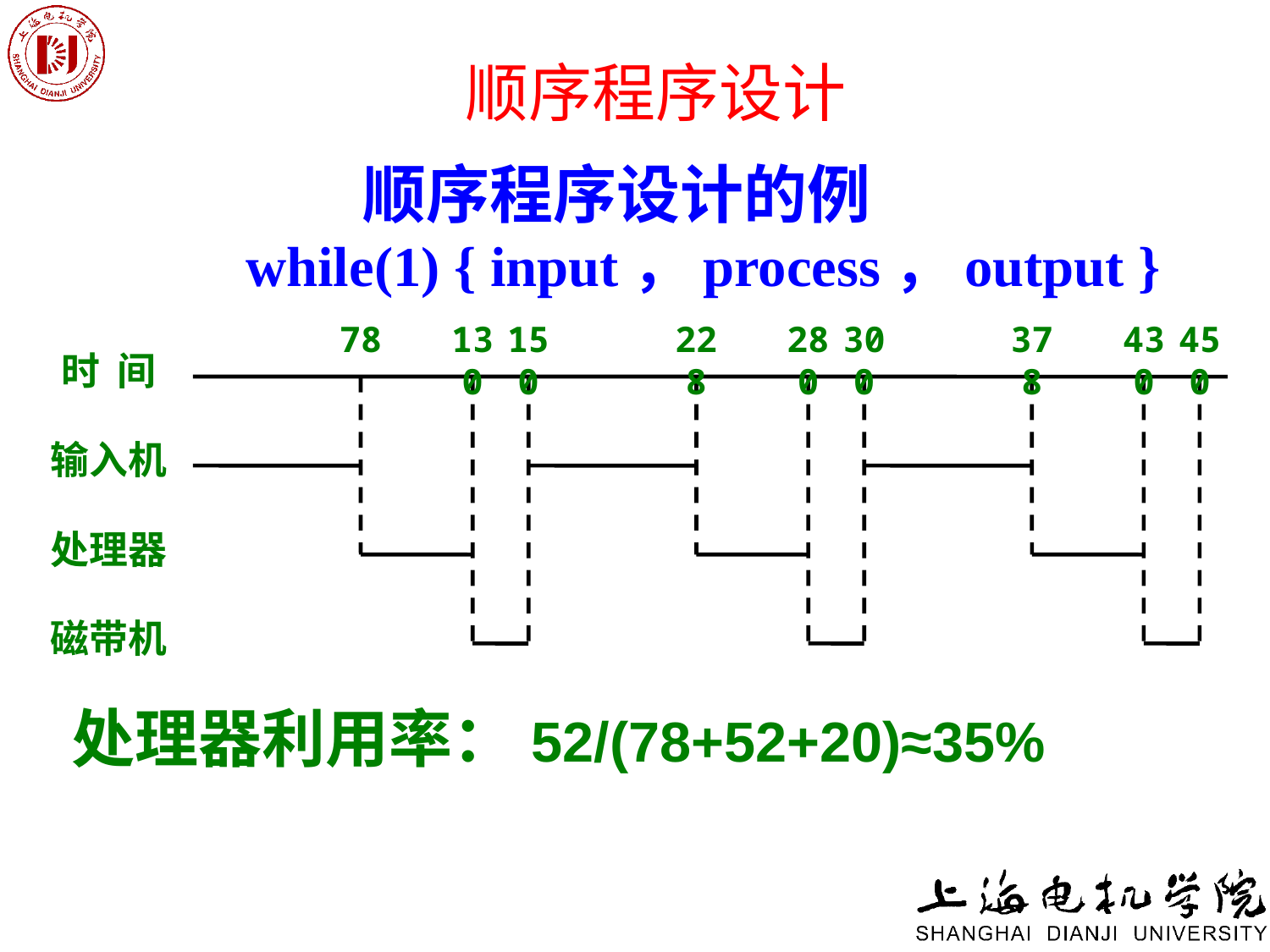

# 顺序程序设计
             顺序程序设计的例
      while(1) { input，process，output }

78
130
150
228
280
300
378
430
450
时  间

输入机
处理器
磁带机
处理器利用率：52/(78+52+20)≈35%